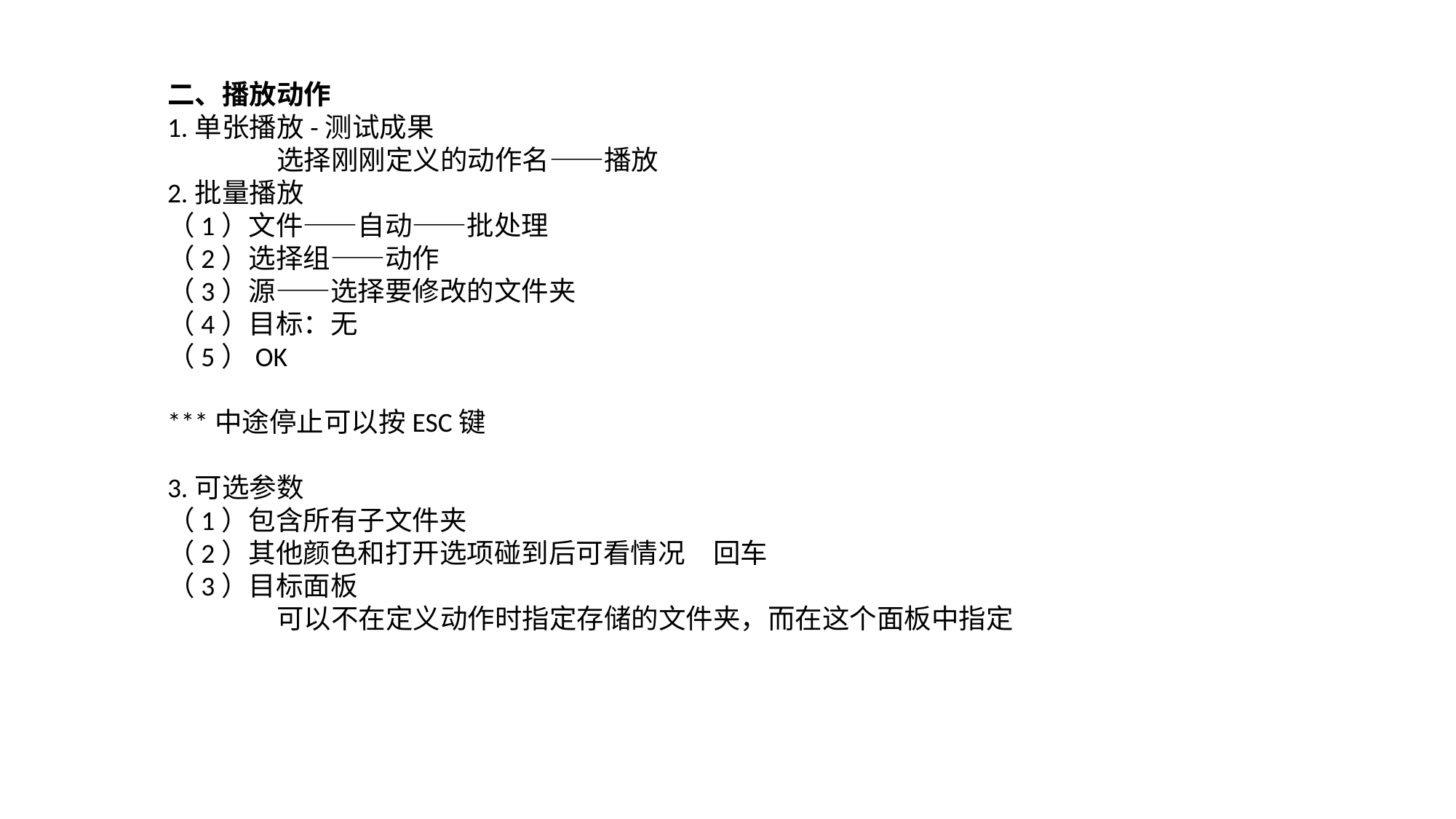

二、播放动作
1.单张播放-测试成果
	选择刚刚定义的动作名——播放
2.批量播放
（1）文件——自动——批处理
（2）选择组——动作
（3）源——选择要修改的文件夹
（4）目标：无
（5）OK

***中途停止可以按ESC键

3.可选参数
（1）包含所有子文件夹
（2）其他颜色和打开选项碰到后可看情况	回车
（3）目标面板
	可以不在定义动作时指定存储的文件夹，而在这个面板中指定